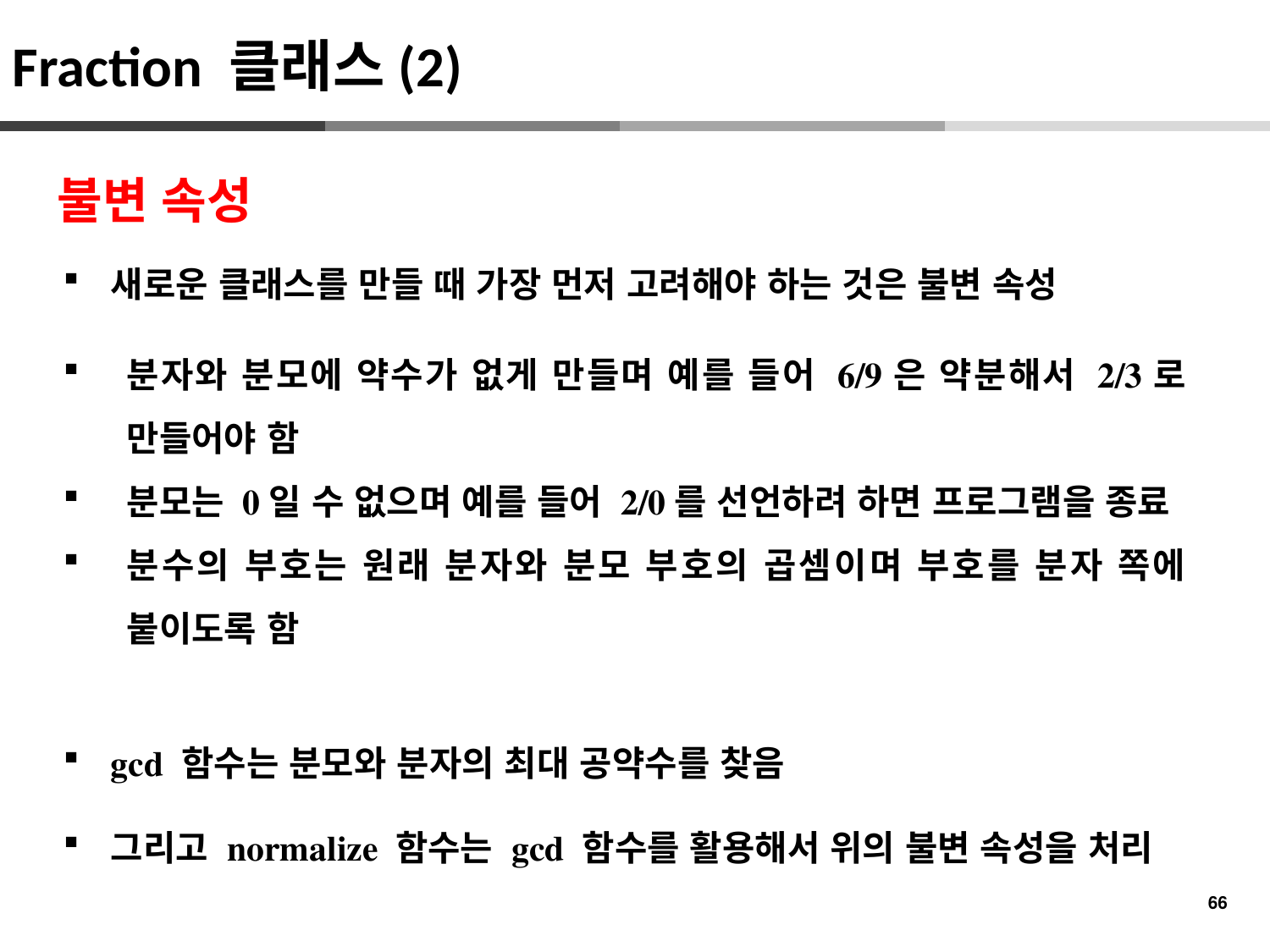

Fraction 클래스(2)

불변 속성
새로운 클래스를 만들 때 가장 먼저 고려해야 하는 것은 불변 속성
분자와 분모에 약수가 없게 만들며 예를 들어 6/9은 약분해서 2/3로 만들어야 함
분모는 0일 수 없으며 예를 들어 2/0를 선언하려 하면 프로그램을 종료
분수의 부호는 원래 분자와 분모 부호의 곱셈이며 부호를 분자 쪽에 붙이도록 함
gcd 함수는 분모와 분자의 최대 공약수를 찾음
그리고 normalize 함수는 gcd 함수를 활용해서 위의 불변 속성을 처리